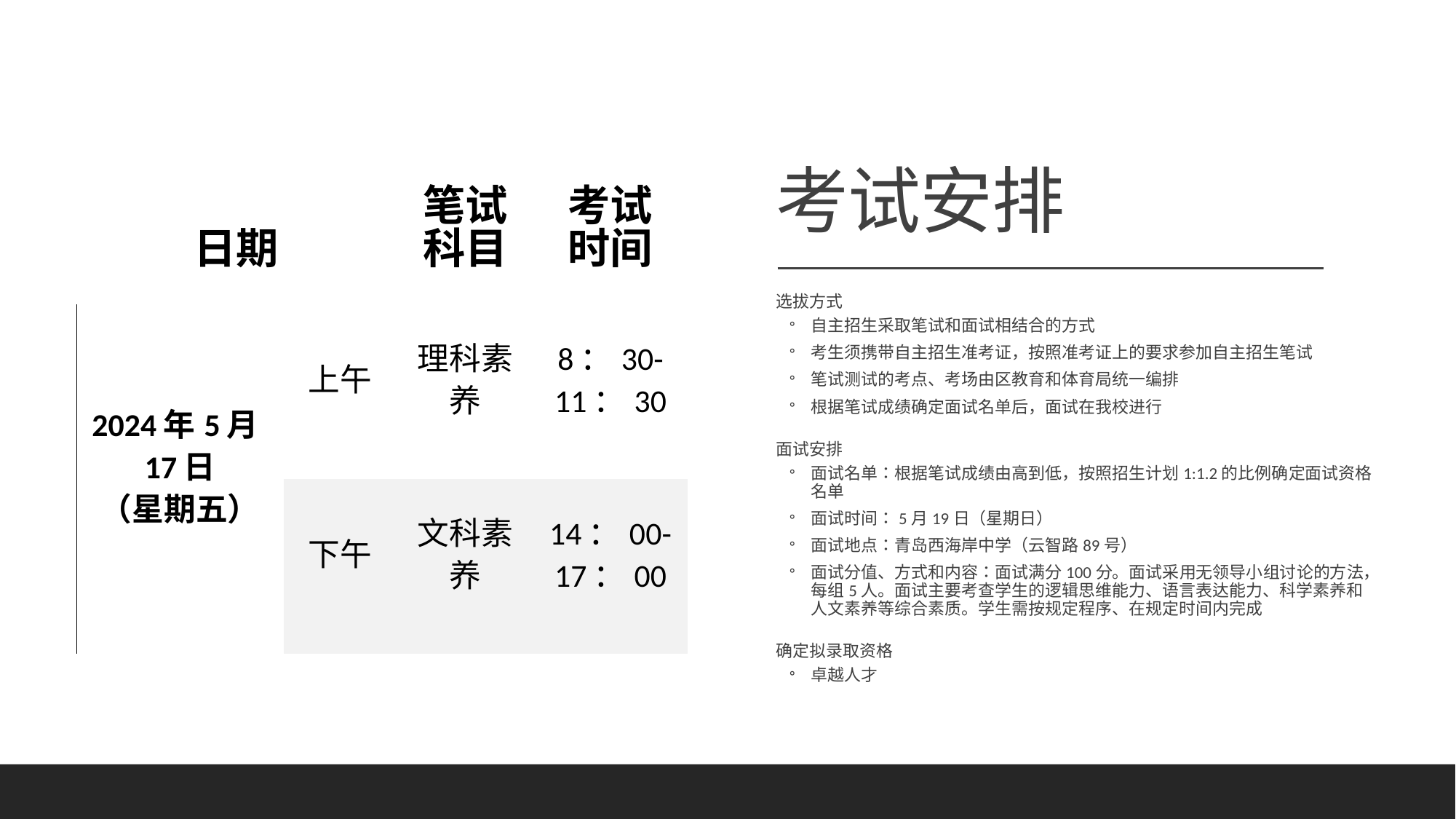

# 考试安排
| 日期 |  | 笔试科目 | 考试时间 |
| --- | --- | --- | --- |
| 2024年5月17日 （星期五） | 上午 | 理科素养 | 8：30-11：30 |
|  | 下午 | 文科素养 | 14：00-17：00 |
选拔方式
自主招生采取笔试和面试相结合的方式
考生须携带自主招生准考证，按照准考证上的要求参加自主招生笔试
笔试测试的考点、考场由区教育和体育局统一编排
根据笔试成绩确定面试名单后，面试在我校进行
面试安排
面试名单：根据笔试成绩由高到低，按照招生计划1:1.2的比例确定面试资格名单
面试时间：5月19日（星期日）
面试地点：青岛西海岸中学（云智路89号）
面试分值、方式和内容：面试满分100分。面试采用无领导小组讨论的方法，每组5人。面试主要考查学生的逻辑思维能力、语言表达能力、科学素养和人文素养等综合素质。学生需按规定程序、在规定时间内完成
确定拟录取资格
卓越人才